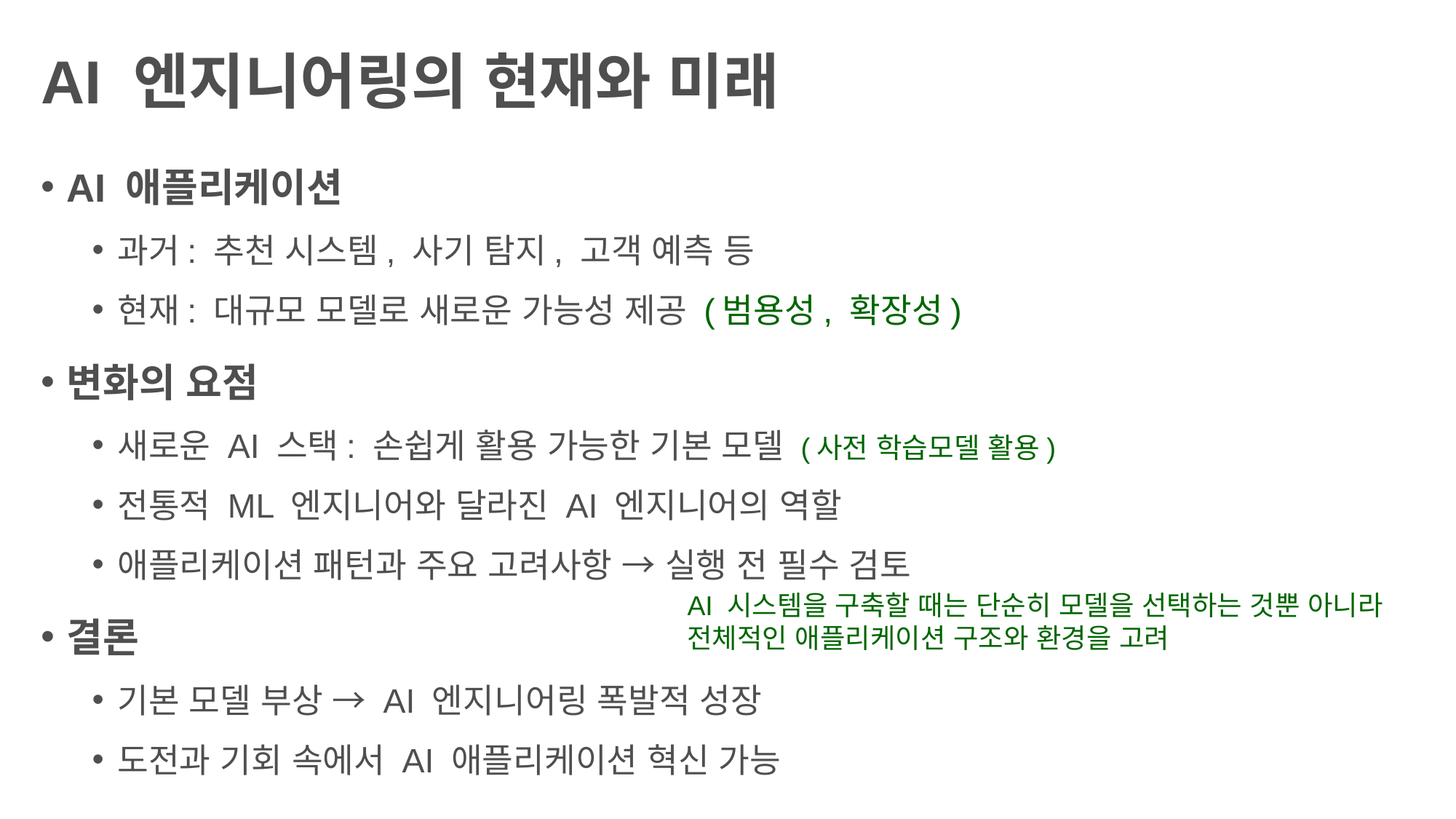

# AI 엔지니어링의 현재와 미래
AI 애플리케이션
과거: 추천 시스템, 사기 탐지, 고객 예측 등
현재: 대규모 모델로 새로운 가능성 제공 (범용성, 확장성)
변화의 요점
새로운 AI 스택: 손쉽게 활용 가능한 기본 모델 (사전 학습모델 활용)
전통적 ML 엔지니어와 달라진 AI 엔지니어의 역할
애플리케이션 패턴과 주요 고려사항 → 실행 전 필수 검토
결론
기본 모델 부상 → AI 엔지니어링 폭발적 성장
도전과 기회 속에서 AI 애플리케이션 혁신 가능
AI 시스템을 구축할 때는 단순히 모델을 선택하는 것뿐 아니라 전체적인 애플리케이션 구조와 환경을 고려